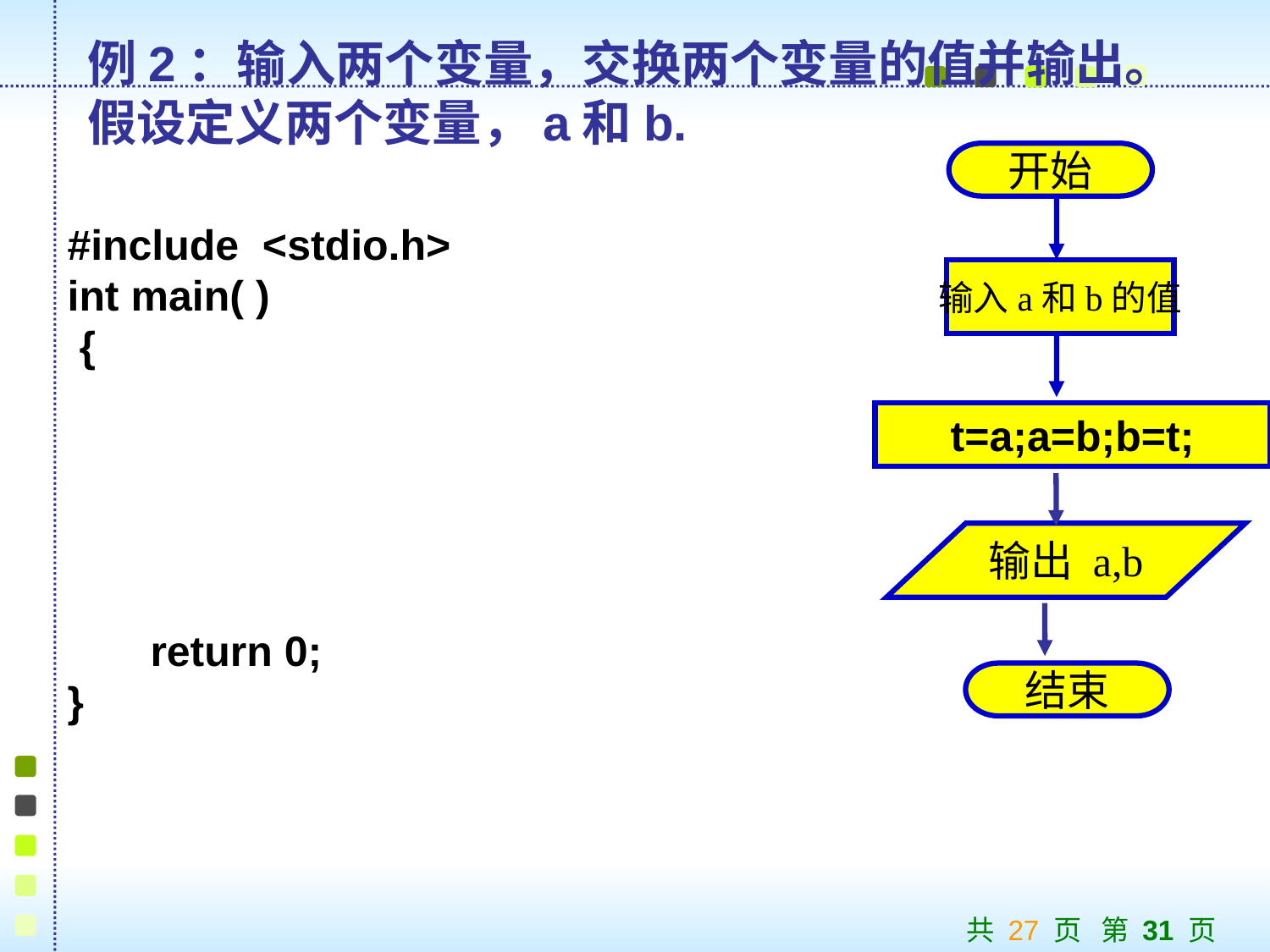

例2：输入两个变量，交换两个变量的值并输出。假设定义两个变量，a和b.
开始

输入a和b的值

t=a;a=b;b=t;

输出 a,b

结束

#include  <stdio.h>
int main( )
 {

       return 0;
}
共 27 页   第 31 页